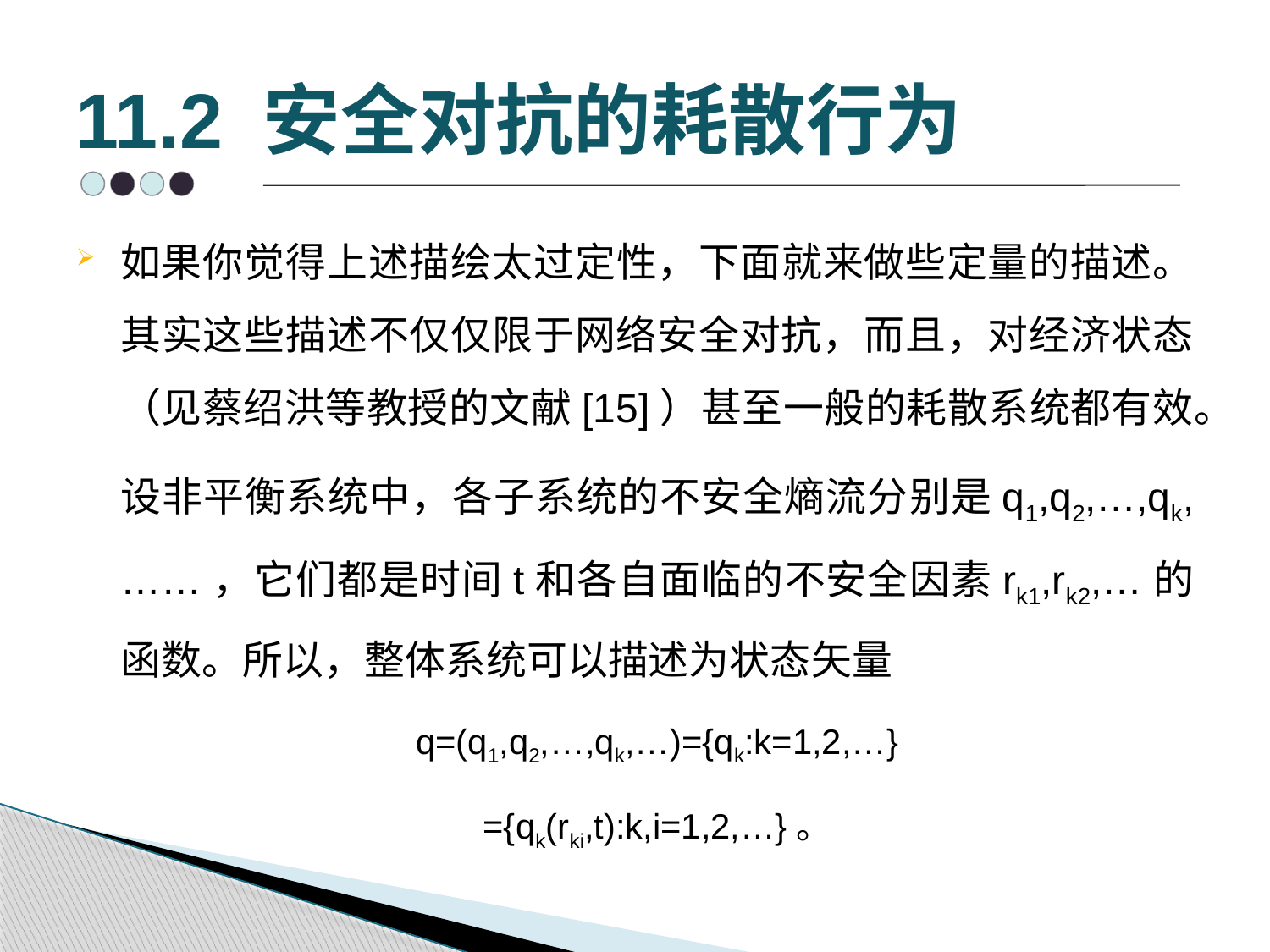

# 11.2 安全对抗的耗散行为

如果你觉得上述描绘太过定性，下面就来做些定量的描述。其实这些描述不仅仅限于网络安全对抗，而且，对经济状态（见蔡绍洪等教授的文献[15]）甚至一般的耗散系统都有效。
设非平衡系统中，各子系统的不安全熵流分别是q1,q2,…,qk,……，它们都是时间t和各自面临的不安全因素rk1,rk2,…的函数。所以，整体系统可以描述为状态矢量
q=(q1,q2,…,qk,…)={qk:k=1,2,…}
={qk(rki,t):k,i=1,2,…}。